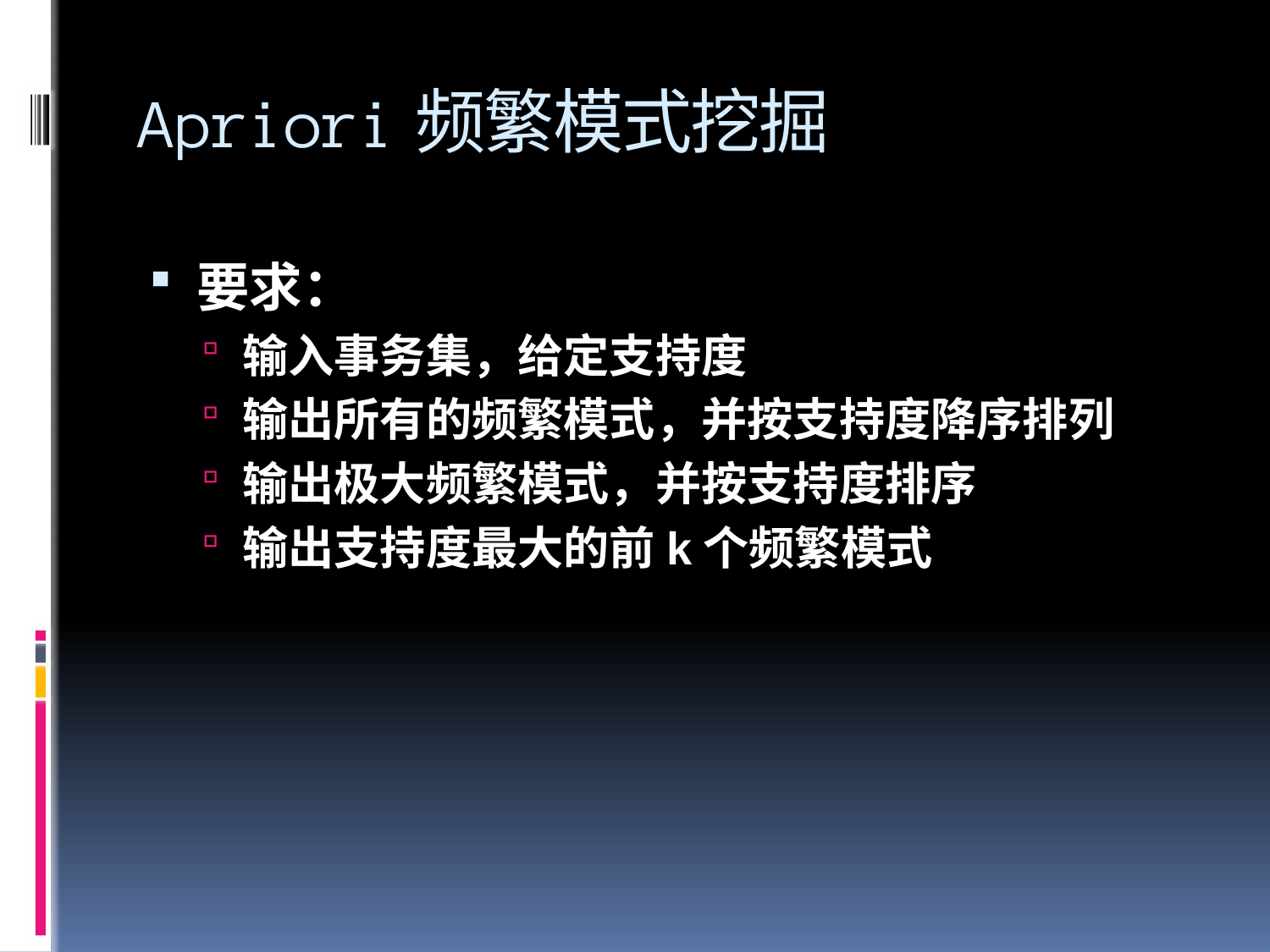

# Apriori频繁模式挖掘
要求：
输入事务集，给定支持度
输出所有的频繁模式，并按支持度降序排列
输出极大频繁模式，并按支持度排序
输出支持度最大的前k个频繁模式